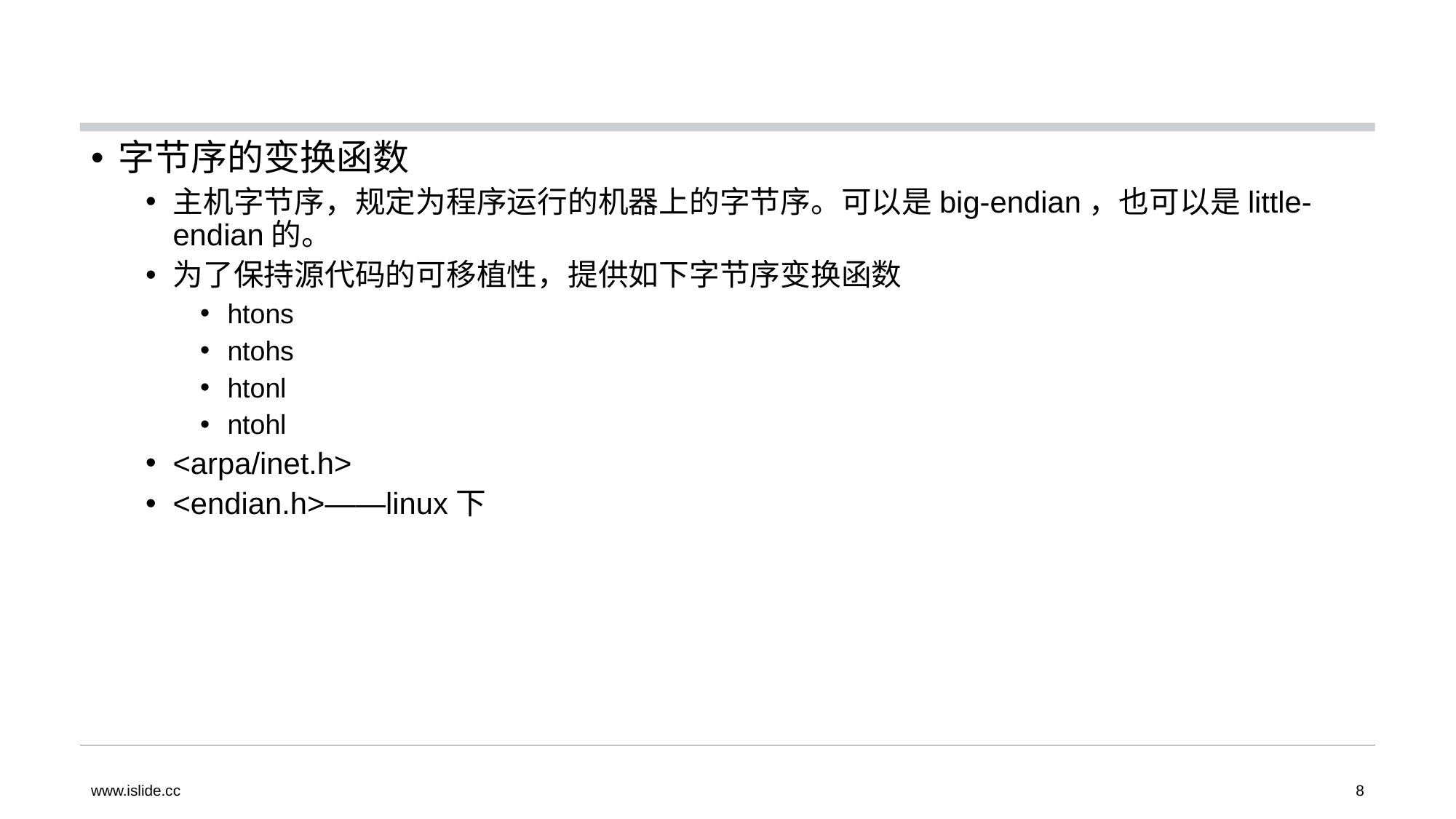

#
字节序的变换函数
主机字节序，规定为程序运行的机器上的字节序。可以是big-endian，也可以是little-endian的。
为了保持源代码的可移植性，提供如下字节序变换函数
htons
ntohs
htonl
ntohl
<arpa/inet.h>
<endian.h>——linux下

www.islide.cc
8